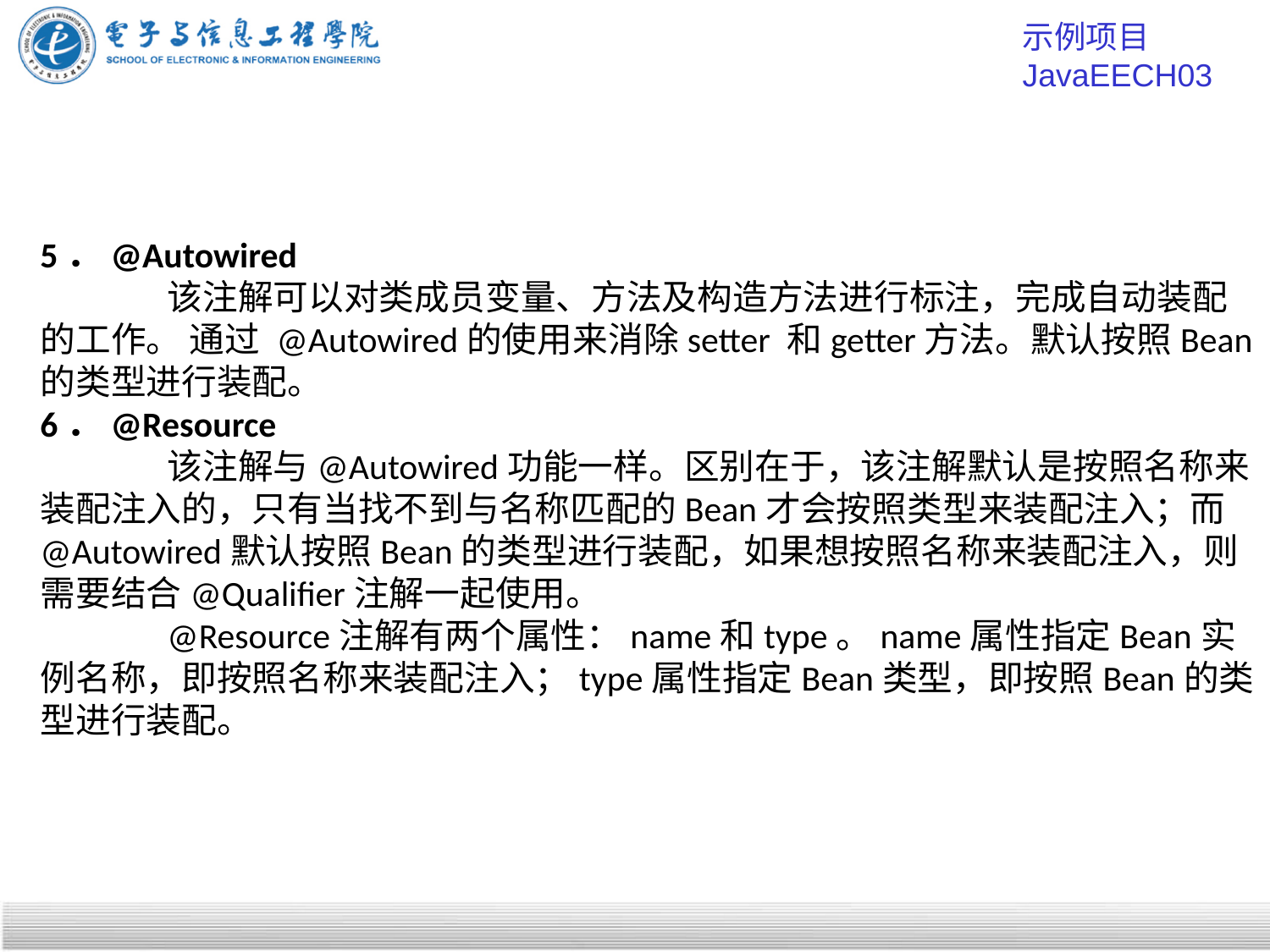

示例项目 JavaEECH03
5．@Autowired
	该注解可以对类成员变量、方法及构造方法进行标注，完成自动装配的工作。 通过 @Autowired的使用来消除setter 和getter方法。默认按照Bean的类型进行装配。
6．@Resource
	该注解与@Autowired功能一样。区别在于，该注解默认是按照名称来装配注入的，只有当找不到与名称匹配的Bean才会按照类型来装配注入；而@Autowired默认按照Bean的类型进行装配，如果想按照名称来装配注入，则需要结合@Qualifier注解一起使用。
	@Resource注解有两个属性：name和type。name属性指定Bean实例名称，即按照名称来装配注入；type属性指定Bean类型，即按照Bean的类型进行装配。